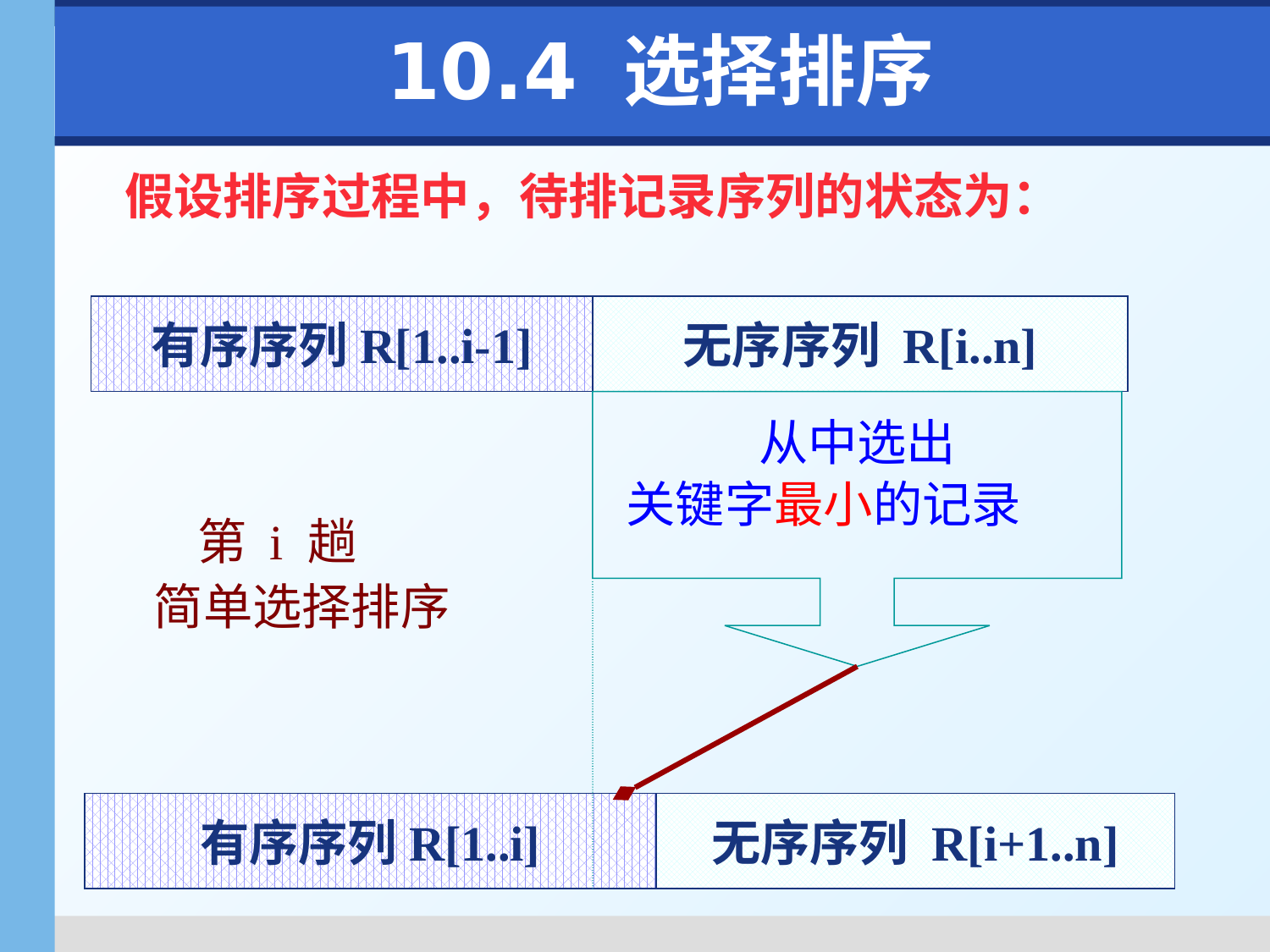

10.4 选择排序
假设排序过程中，待排记录序列的状态为：
有序序列R[1..i-1]
无序序列 R[i..n]

从中选出
关键字最小的记录
  第 i 趟
简单选择排序

有序序列R[1..i]
无序序列 R[i+1..n]